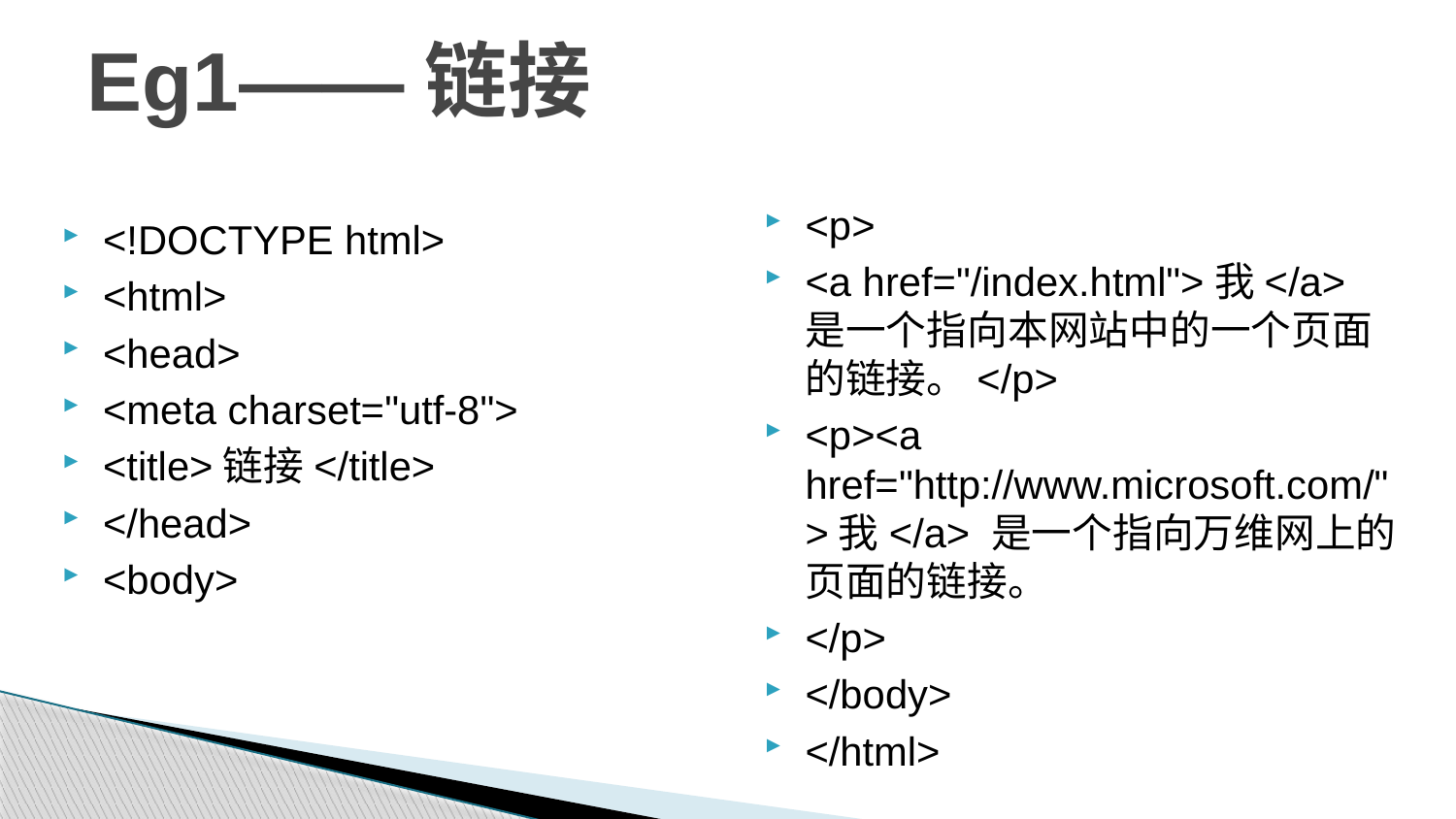

# Eg1——链接
<p>
<a href="/index.html">我</a> 是一个指向本网站中的一个页面的链接。</p>
<p><a href="http://www.microsoft.com/">我</a> 是一个指向万维网上的页面的链接。
</p>
</body>
</html>
<!DOCTYPE html>
<html>
<head>
<meta charset="utf-8">
<title>链接</title>
</head>
<body>